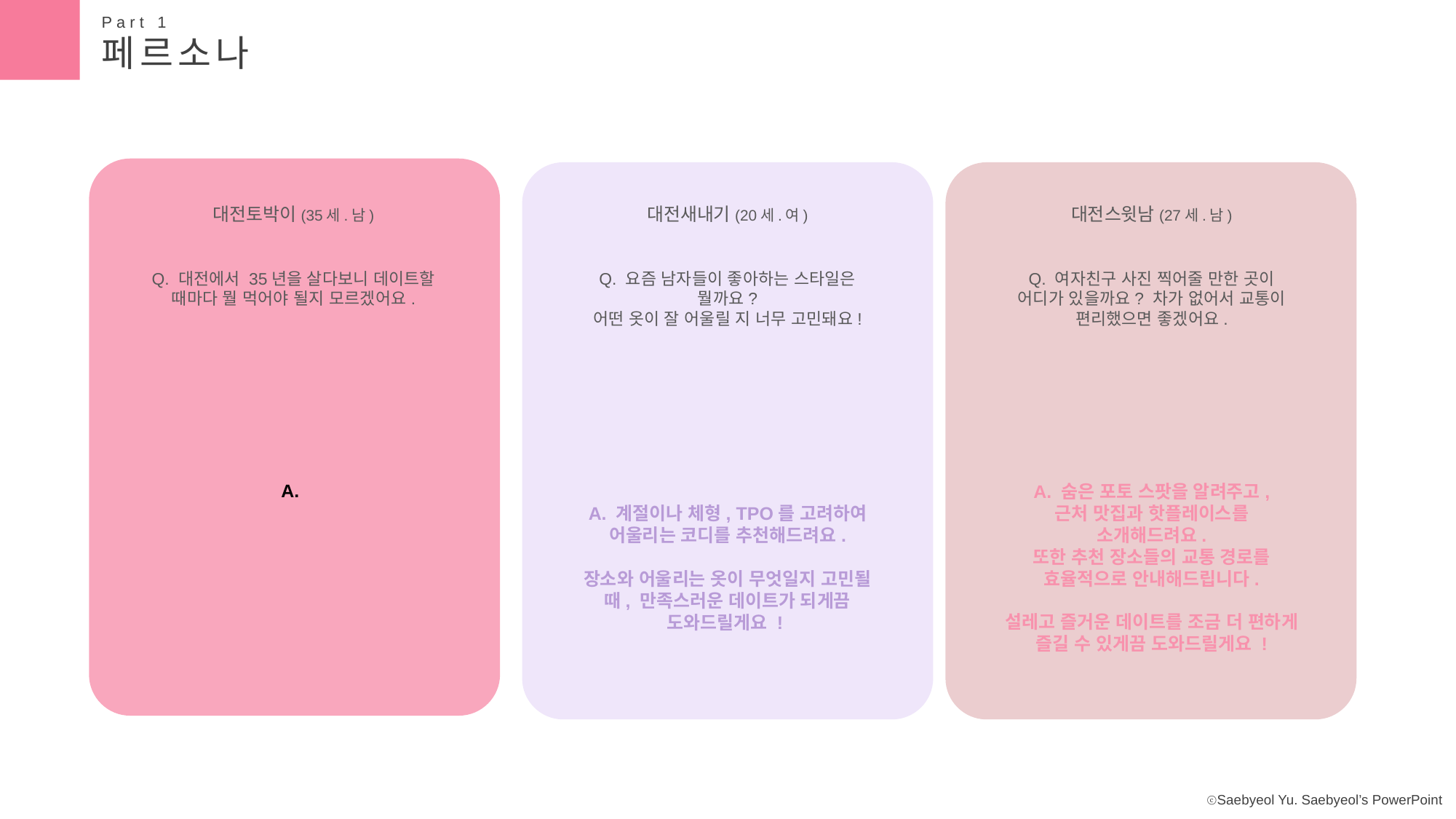

Part 1
페르소나

대전토박이(35세.남)

Q. 대전에서 35년을 살다보니 데이트할 때마다 뭘 먹어야 될지 모르겠어요.
대전새내기(20세.여)

Q. 요즘 남자들이 좋아하는 스타일은 뭘까요?
어떤 옷이 잘 어울릴 지 너무 고민돼요!
대전스윗남(27세.남)

Q. 여자친구 사진 찍어줄 만한 곳이 어디가 있을까요? 차가 없어서 교통이 편리했으면 좋겠어요.
A.
A. 숨은 포토 스팟을 알려주고,
근처 맛집과 핫플레이스를
소개해드려요.
또한 추천 장소들의 교통 경로를 효율적으로 안내해드립니다.

설레고 즐거운 데이트를 조금 더 편하게 즐길 수 있게끔 도와드릴게요 !
A. 계절이나 체형, TPO를 고려하여 어울리는 코디를 추천해드려요.

장소와 어울리는 옷이 무엇일지 고민될 때, 만족스러운 데이트가 되게끔 도와드릴게요 !